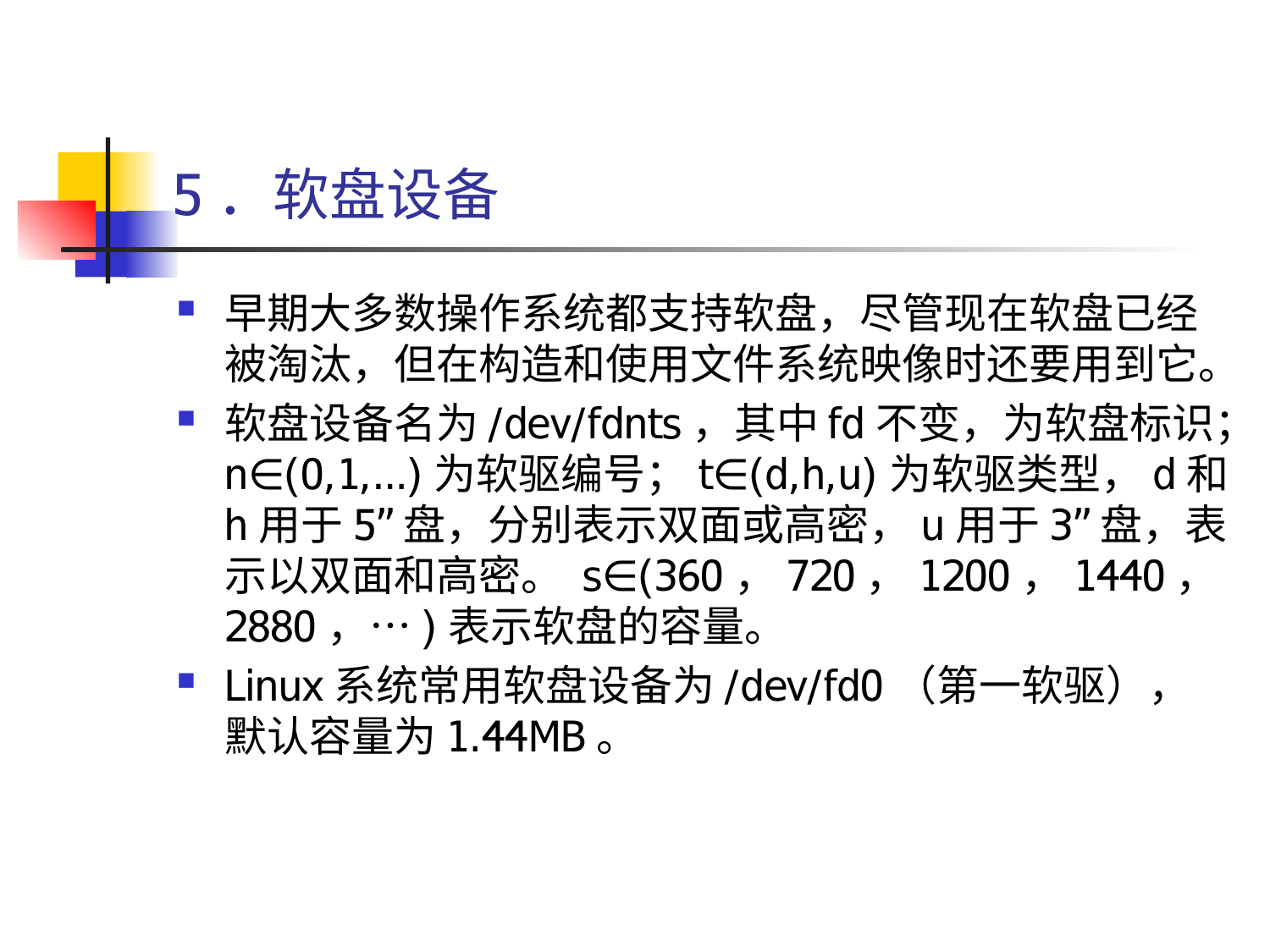

# 5．软盘设备
早期大多数操作系统都支持软盘，尽管现在软盘已经被淘汰，但在构造和使用文件系统映像时还要用到它。
软盘设备名为/dev/fdnts，其中fd不变，为软盘标识；n∈(0,1,…)为软驱编号；t∈(d,h,u)为软驱类型，d和h用于5”盘，分别表示双面或高密，u用于3”盘，表示以双面和高密。 s∈(360，720，1200，1440，2880，…)表示软盘的容量。
Linux系统常用软盘设备为/dev/fd0（第一软驱），默认容量为1.44MB。